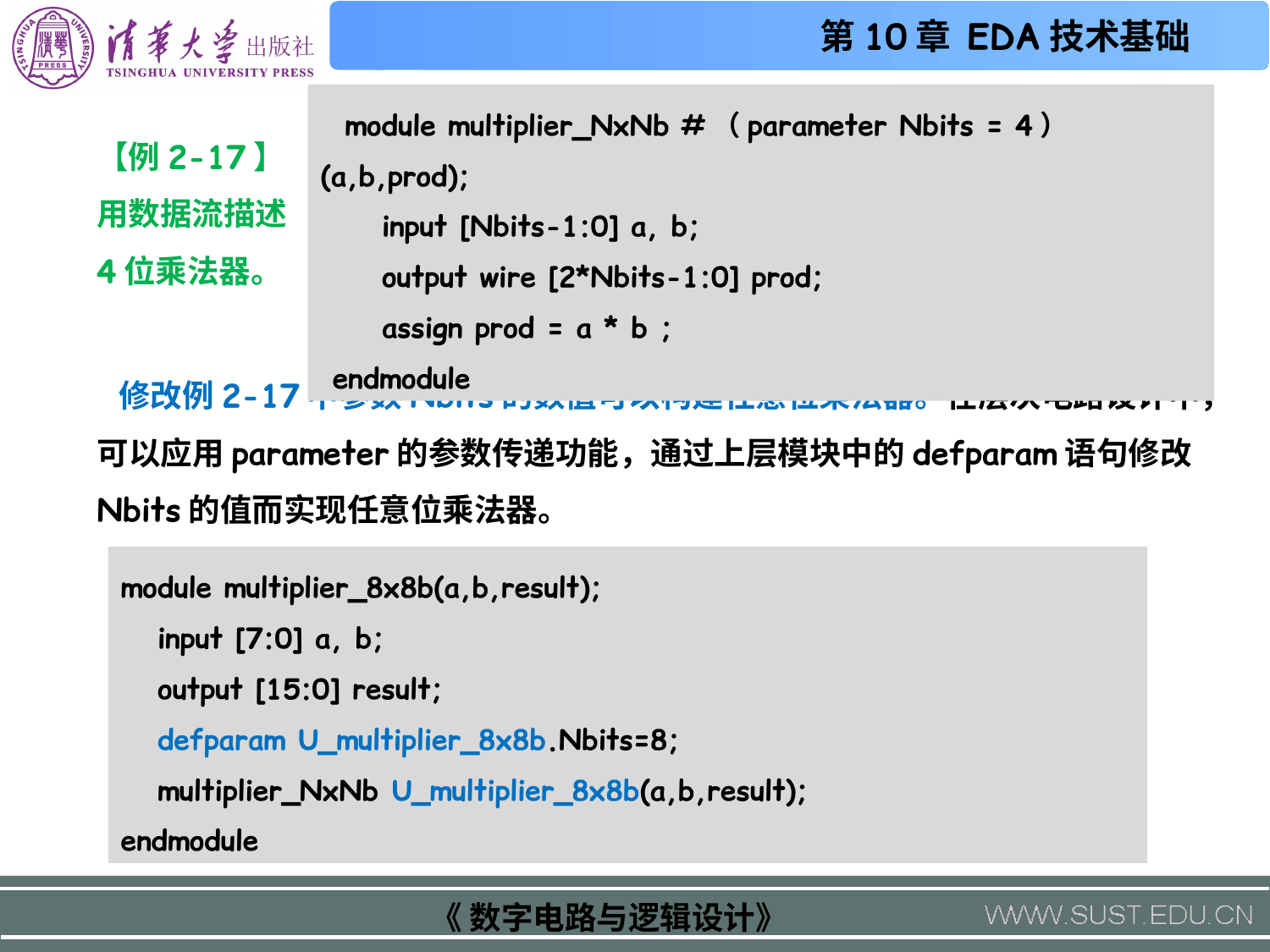

module multiplier_NxNb #（parameter Nbits = 4）(a,b,prod);
     input [Nbits-1:0] a, b;
     output wire [2*Nbits-1:0] prod;
     assign prod = a * b ;
 endmodule
【例2-17】用数据流描述4位乘法器。
  修改例2-17中参数Nbits的数值可以构建任意位乘法器。在层次电路设计中，可以应用parameter的参数传递功能，通过上层模块中的defparam语句修改Nbits的值而实现任意位乘法器。
module multiplier_8x8b(a,b,result);
   input [7:0] a, b;
   output [15:0] result;
   defparam U_multiplier_8x8b.Nbits=8;
   multiplier_NxNb U_multiplier_8x8b(a,b,result);
endmodule